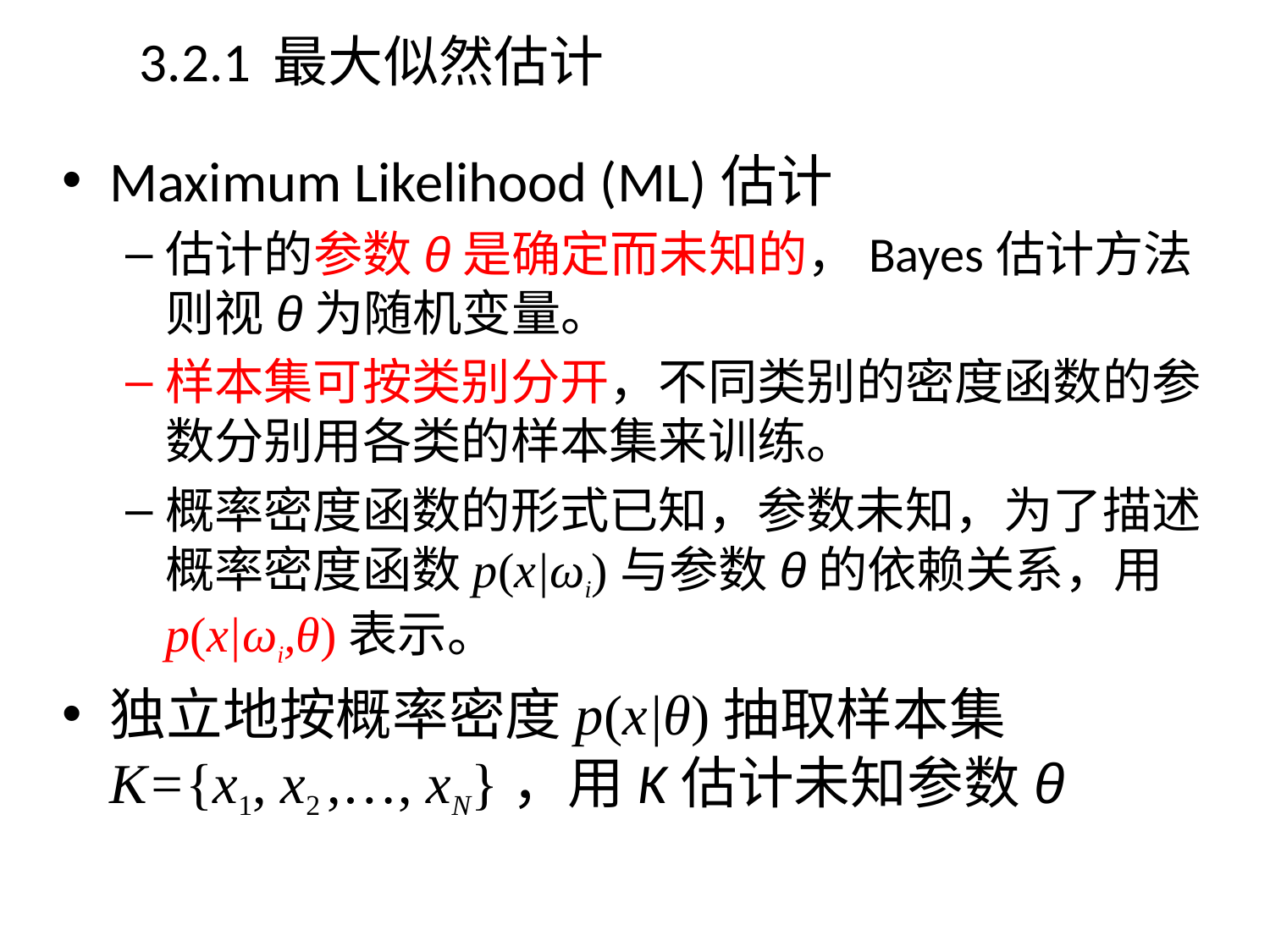

# 3.2.1 最大似然估计
Maximum Likelihood (ML)估计
估计的参数θ是确定而未知的，Bayes估计方法则视θ为随机变量。
样本集可按类别分开，不同类别的密度函数的参数分别用各类的样本集来训练。
概率密度函数的形式已知，参数未知，为了描述概率密度函数p(x|ωi)与参数θ的依赖关系，用p(x|ωi,θ)表示。
独立地按概率密度p(x|θ)抽取样本集
K={x1, x2 ,…, xN}，用K估计未知参数θ